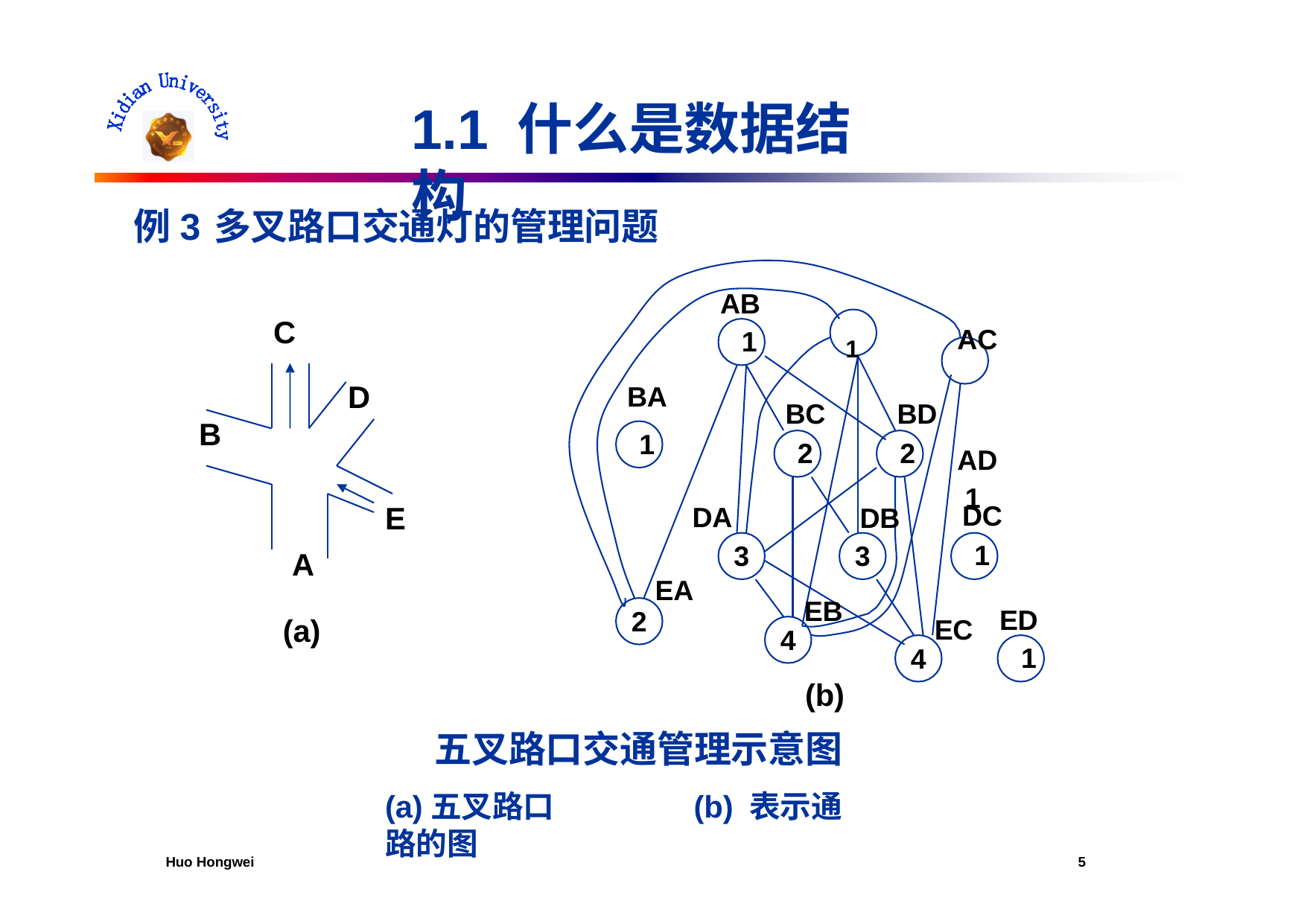

# 1.1 什么是数据结构
例3	多叉路口交通灯的管理问题

AB  1

1	AC		AD  1

C

BA  1

D

BC  2
BD  2

B

DC  1

E
DA
DB

3
3
A

EA
2

EB
ED  1

(a)
EC

4

4
(b)
五叉路口交通管理示意图
(a)五叉路口	(b) 表示通路的图
Huo Hongwei
5